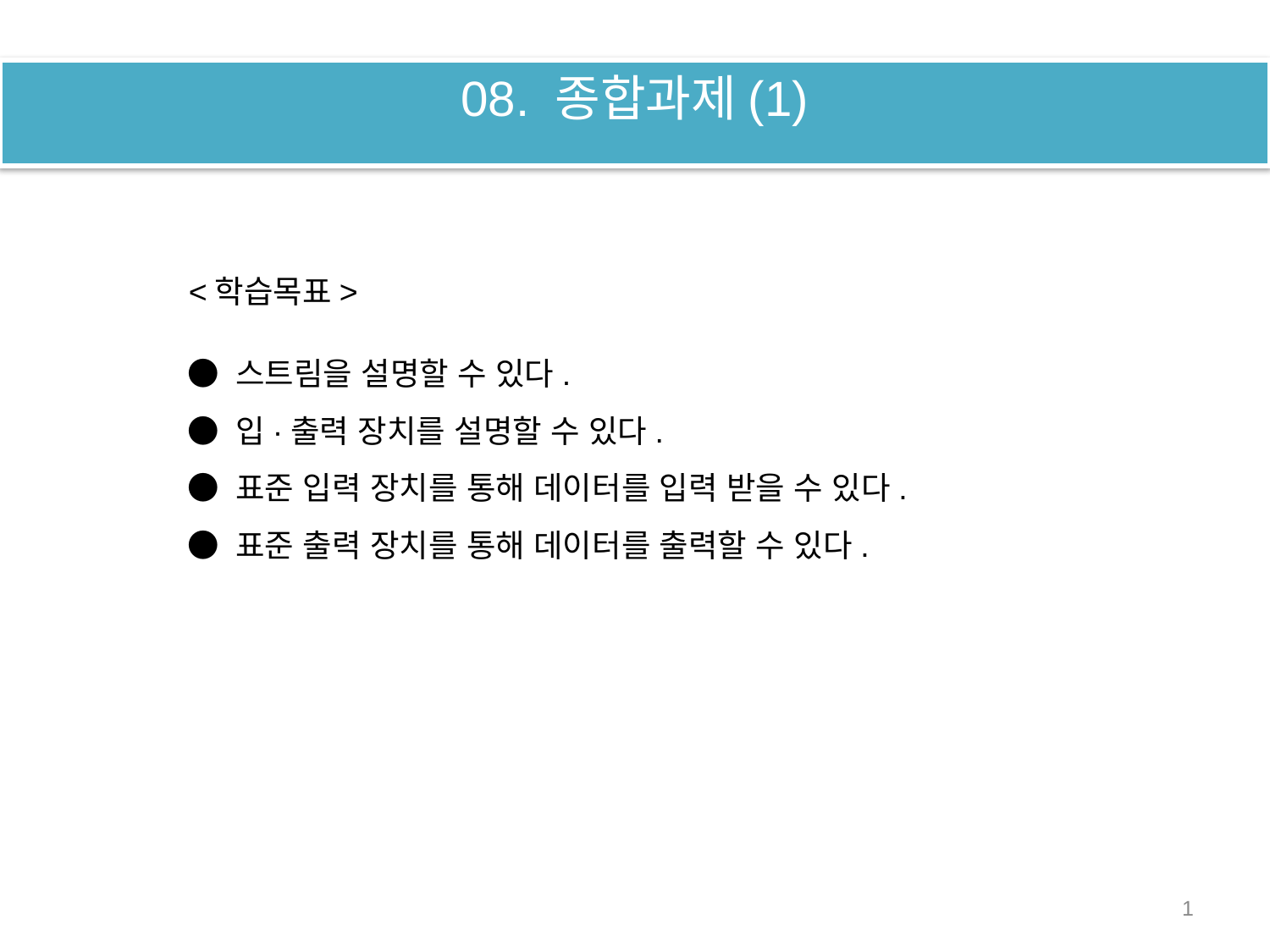

08. 종합과제(1)
<학습목표>
● 스트림을 설명할 수 있다.
● 입·출력 장치를 설명할 수 있다.
● 표준 입력 장치를 통해 데이터를 입력 받을 수 있다.
● 표준 출력 장치를 통해 데이터를 출력할 수 있다.
1